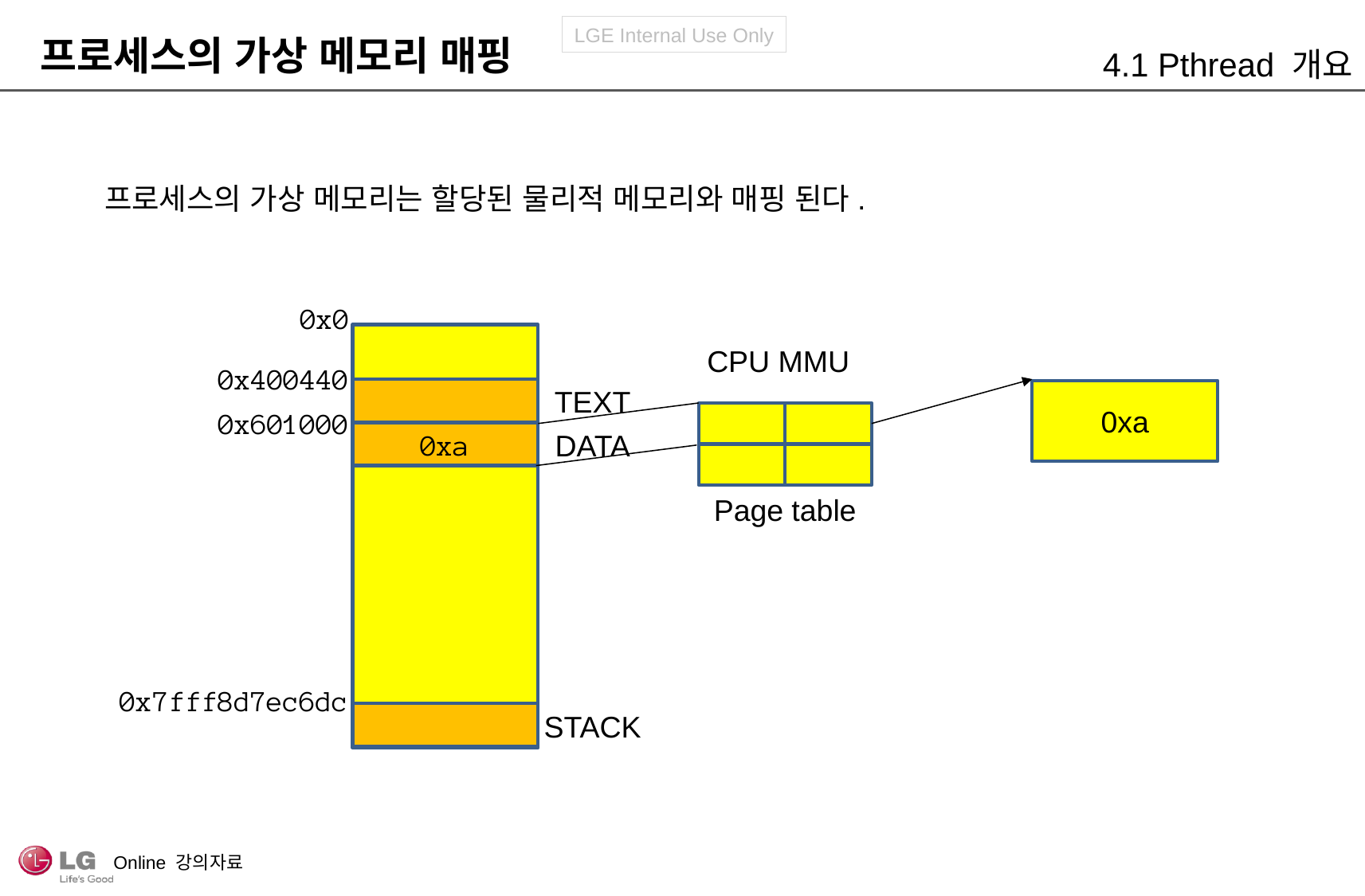

프로세스의 가상 메모리 매핑
4.1 Pthread 개요

프로세스의 가상 메모리는 할당된 물리적 메모리와 매핑 된다.
0x0

CPU MMU
0x400440

TEXT
0xa
0x601000

0xa
DATA

Page table
0x7fff8d7ec6dc

STACK